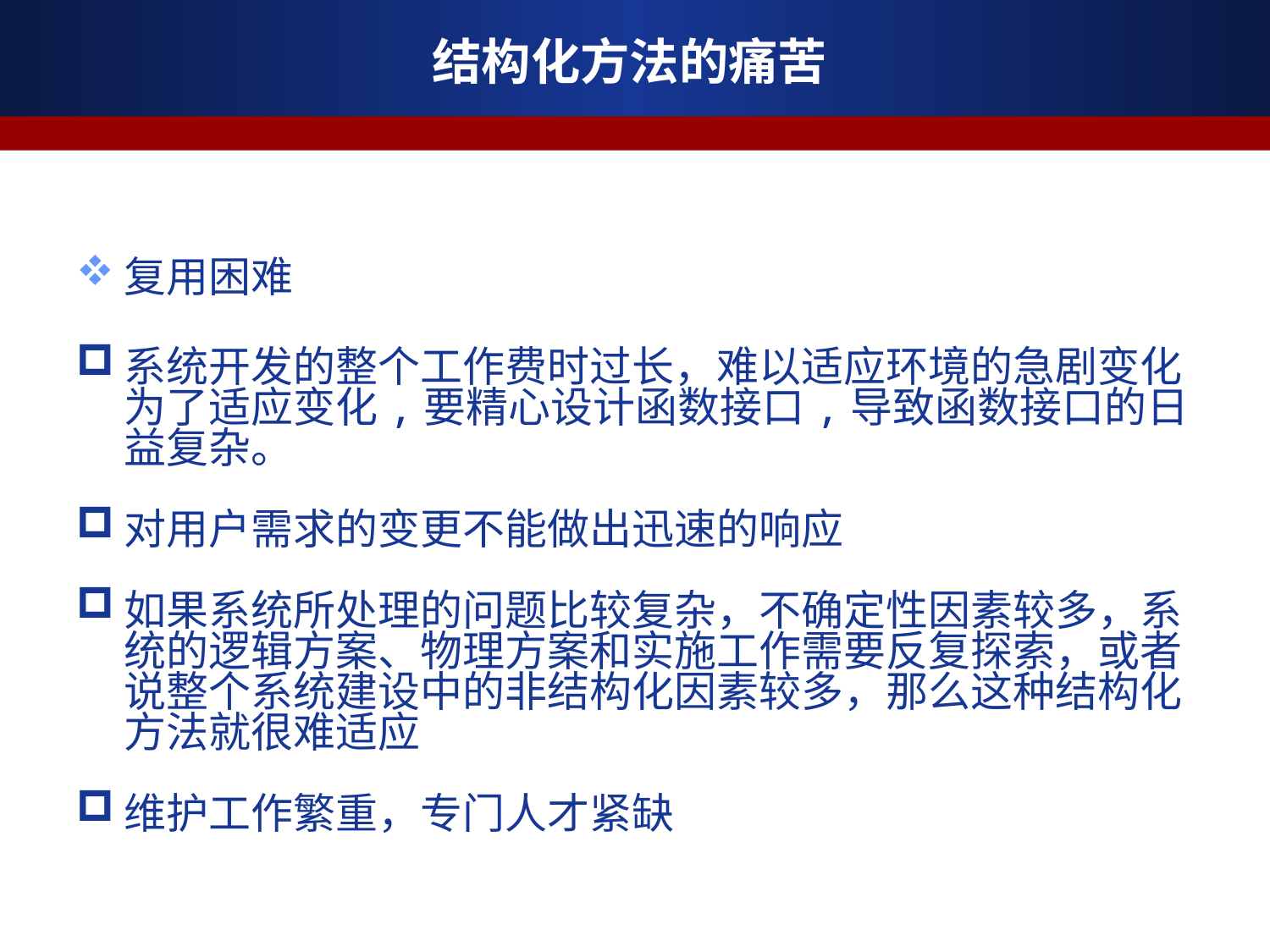

# 结构化方法的痛苦
复用困难

系统开发的整个工作费时过长，难以适应环境的急剧变化为了适应变化,要精心设计函数接口,导致函数接口的日益复杂。

对用户需求的变更不能做出迅速的响应

如果系统所处理的问题比较复杂，不确定性因素较多，系统的逻辑方案、物理方案和实施工作需要反复探索，或者说整个系统建设中的非结构化因素较多，那么这种结构化方法就很难适应

维护工作繁重，专门人才紧缺